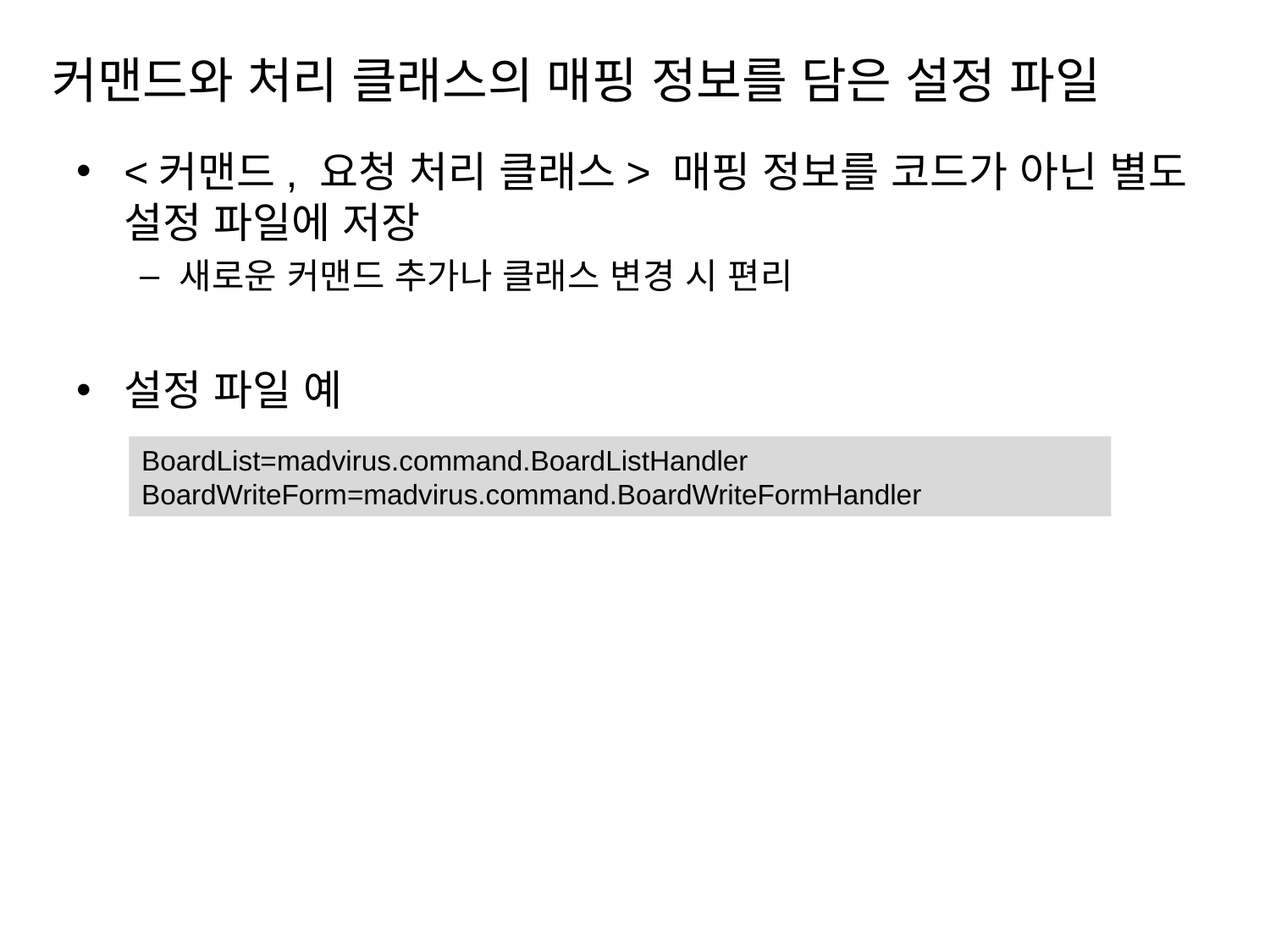

# 커맨드와 처리 클래스의 매핑 정보를 담은 설정 파일
<커맨드, 요청 처리 클래스> 매핑 정보를 코드가 아닌 별도 설정 파일에 저장
새로운 커맨드 추가나 클래스 변경 시 편리

설정 파일 예
BoardList=madvirus.command.BoardListHandler
BoardWriteForm=madvirus.command.BoardWriteFormHandler